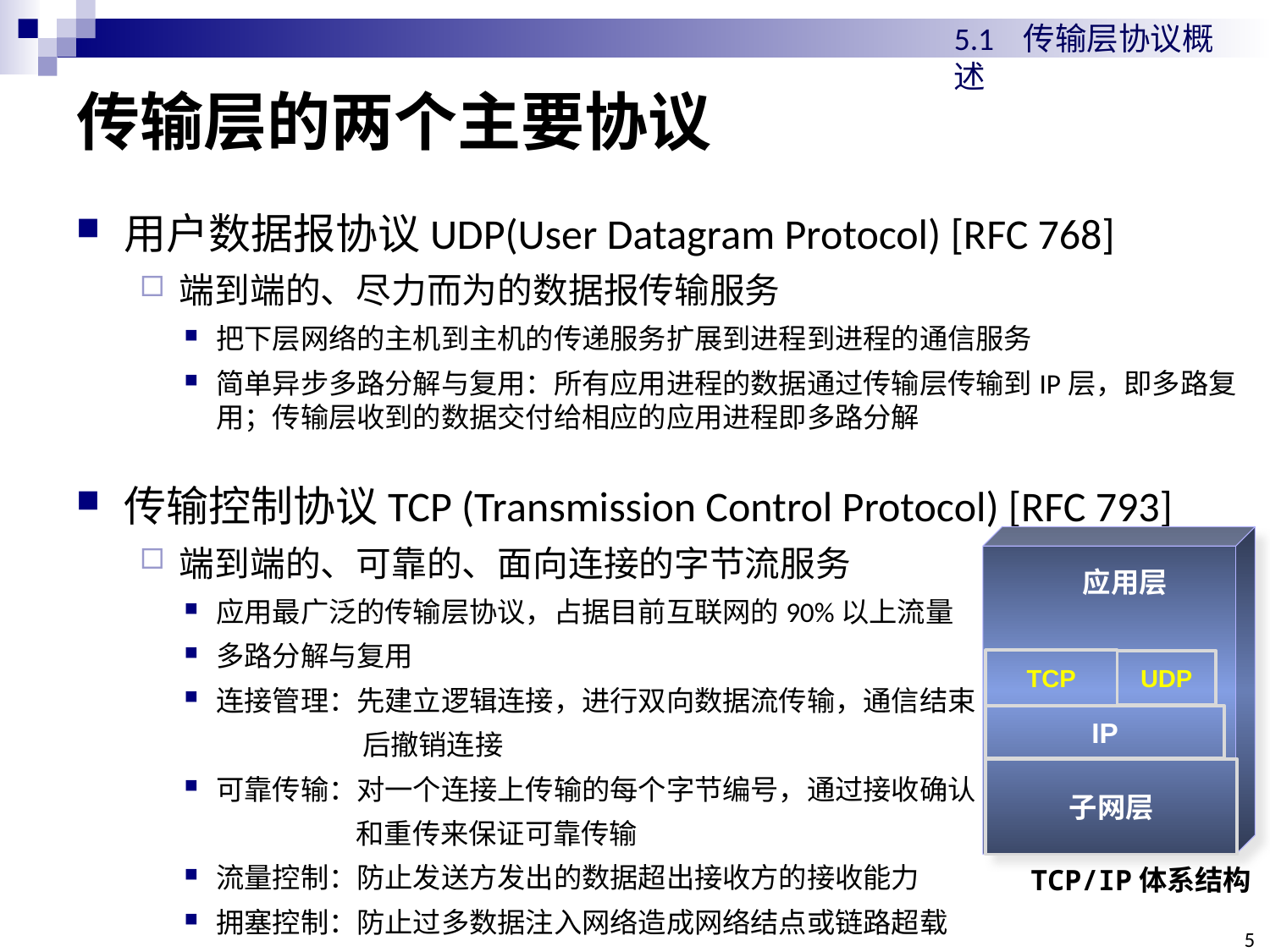

5.1   传输层协议概述
# 传输层的两个主要协议
用户数据报协议UDP(User Datagram Protocol) [RFC 768]
端到端的、尽力而为的数据报传输服务
把下层网络的主机到主机的传递服务扩展到进程到进程的通信服务
简单异步多路分解与复用：所有应用进程的数据通过传输层传输到IP层，即多路复用；传输层收到的数据交付给相应的应用进程即多路分解
传输控制协议TCP (Transmission Control Protocol) [RFC 793]
端到端的、可靠的、面向连接的字节流服务
应用最广泛的传输层协议，占据目前互联网的90%以上流量
多路分解与复用
连接管理：先建立逻辑连接，进行双向数据流传输，通信结束
                           后撤销连接
可靠传输：对一个连接上传输的每个字节编号，通过接收确认
                          和重传来保证可靠传输
流量控制：防止发送方发出的数据超出接收方的接收能力
拥塞控制：防止过多数据注入网络造成网络结点或链路超载

TCP
UDP
IP
子网层
TCP/IP体系结构
应用层
5